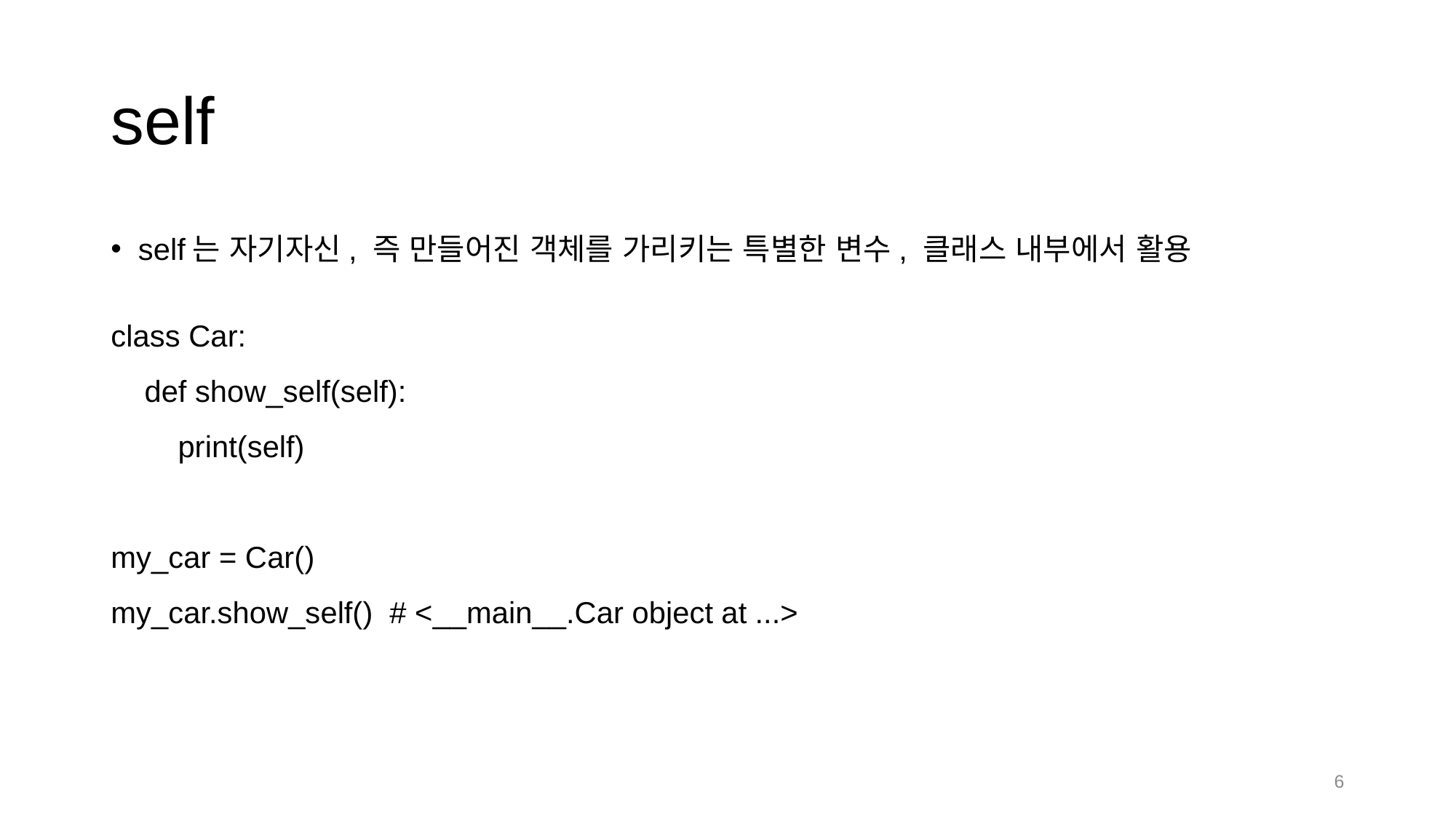

# self
self는 자기자신, 즉 만들어진 객체를 가리키는 특별한 변수, 클래스 내부에서 활용
class Car:
    def show_self(self):
        print(self)

my_car = Car()
my_car.show_self()  # <__main__.Car object at ...>
6